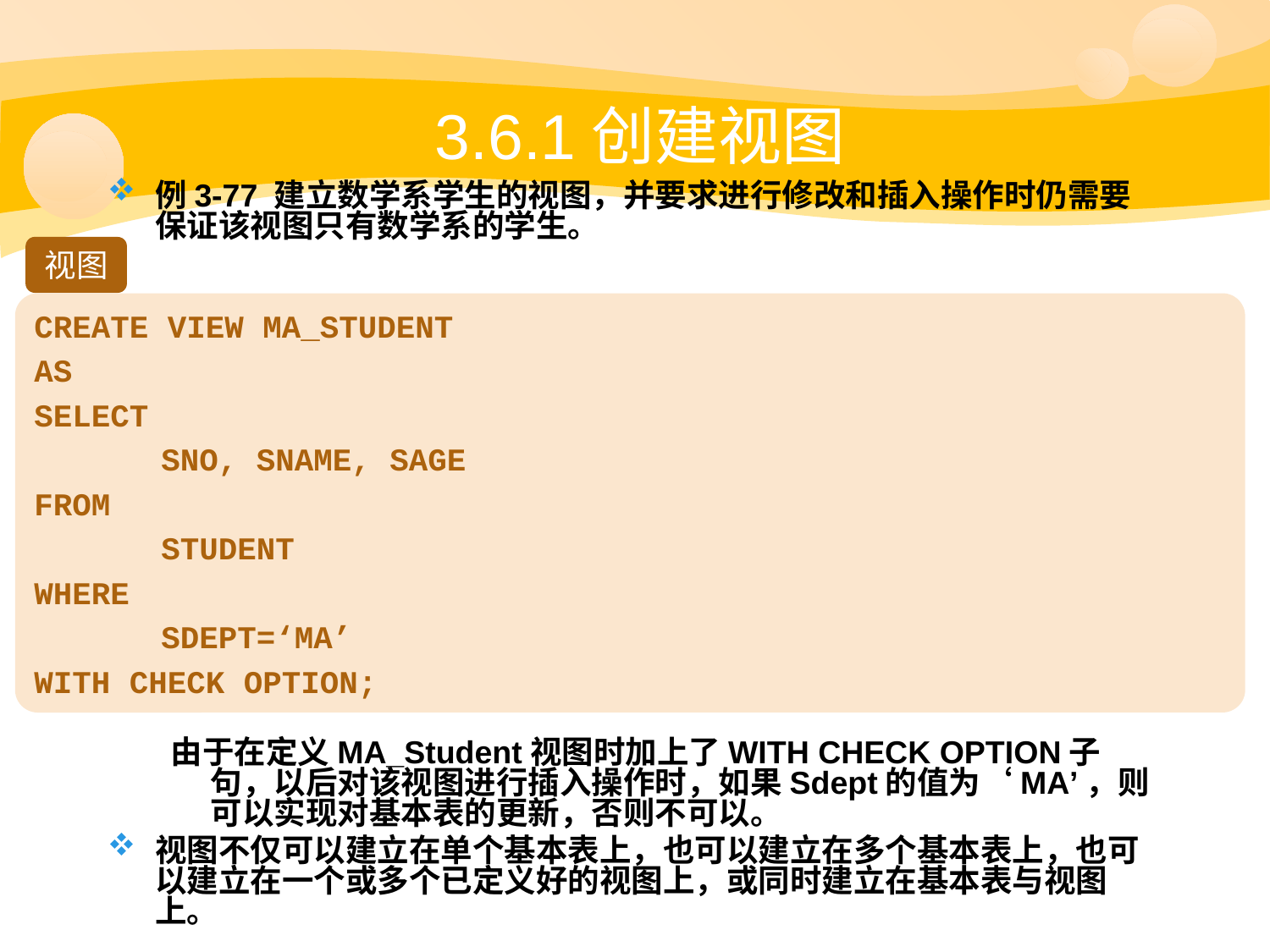

# 3.6.1创建视图
例3-77 建立数学系学生的视图，并要求进行修改和插入操作时仍需要保证该视图只有数学系的学生。

由于在定义MA_Student视图时加上了WITH CHECK OPTION子句，以后对该视图进行插入操作时，如果Sdept的值为‘MA’，则可以实现对基本表的更新，否则不可以。
视图不仅可以建立在单个基本表上，也可以建立在多个基本表上，也可以建立在一个或多个已定义好的视图上，或同时建立在基本表与视图上。
视图
CREATE VIEW MA_STUDENT
AS
SELECT
	SNO, SNAME, SAGE
FROM
	STUDENT
WHERE
	SDEPT=‘MA’
WITH CHECK OPTION;